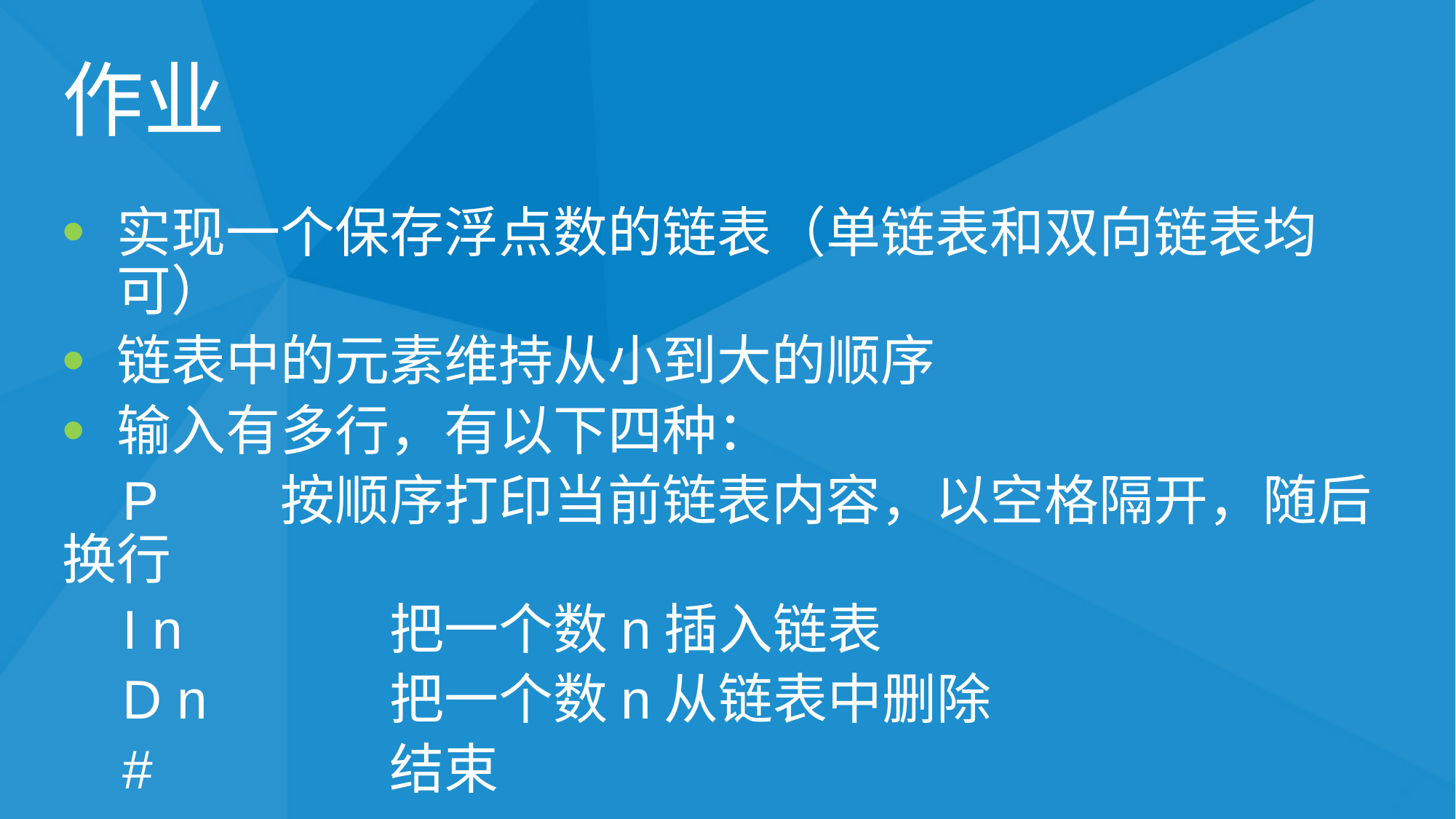

# 作业
实现一个保存浮点数的链表（单链表和双向链表均可）
链表中的元素维持从小到大的顺序
输入有多行，有以下四种：
    P		按顺序打印当前链表内容，以空格隔开，随后换行
    I n		把一个数n插入链表
    D n		把一个数n从链表中删除
    #			结束